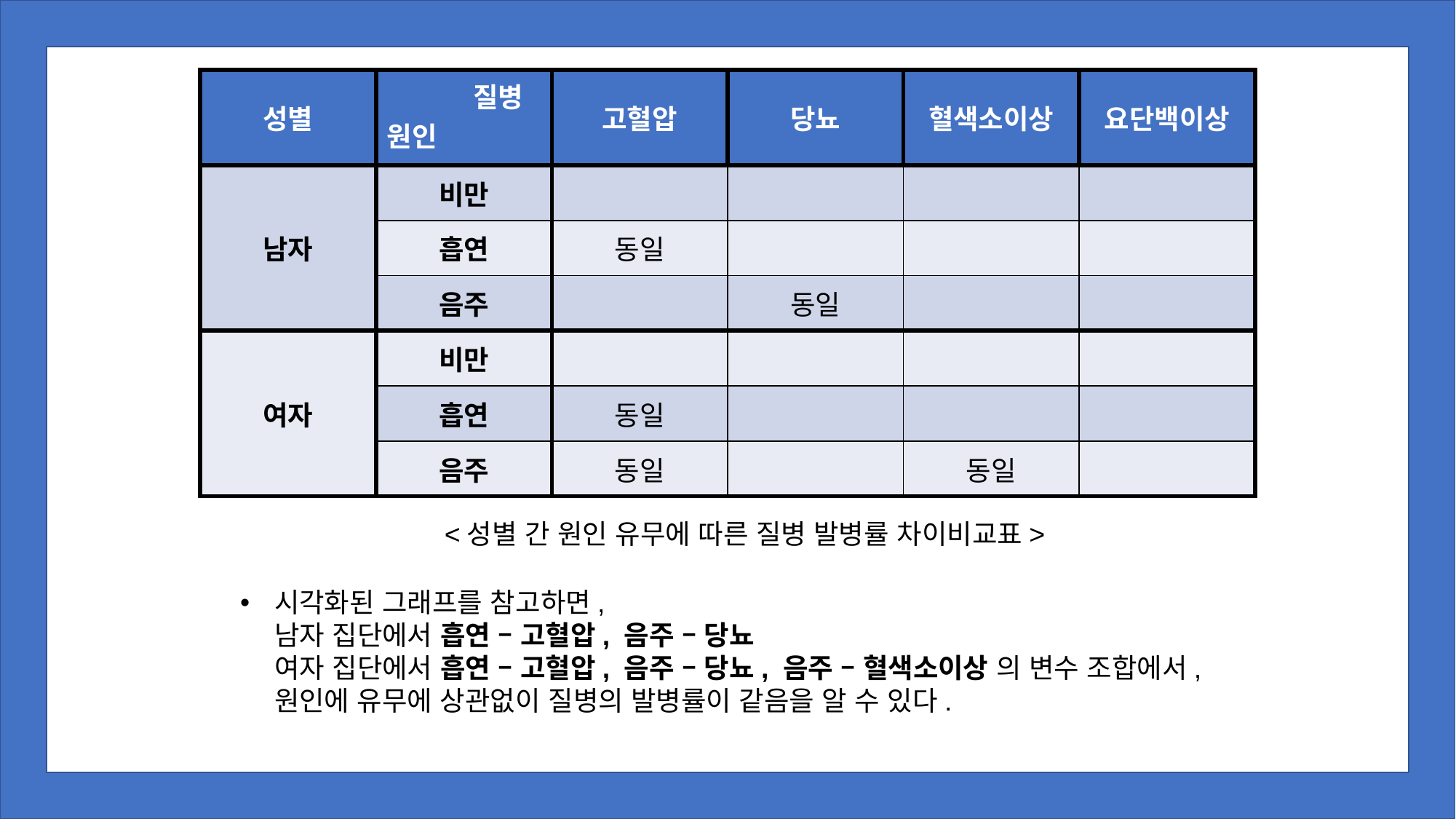

| 성별 | 질병 원인 | 고혈압 | 당뇨 | 혈색소이상 | 요단백이상 |
| --- | --- | --- | --- | --- | --- |
| 남자 | 비만 |  |  |  |  |
|  | 흡연 | 동일 |  |  |  |
|  | 음주 |  | 동일 |  |  |
| 여자 | 비만 |  |  |  |  |
|  | 흡연 | 동일 |  |  |  |
|  | 음주 | 동일 |  | 동일 |  |
<성별 간 원인 유무에 따른 질병 발병률 차이비교표>
시각화된 그래프를 참고하면,
남자 집단에서 흡연 – 고혈압, 음주 – 당뇨
여자 집단에서 흡연 – 고혈압, 음주 – 당뇨, 음주 – 혈색소이상 의 변수 조합에서, 원인에 유무에 상관없이 질병의 발병률이 같음을 알 수 있다.